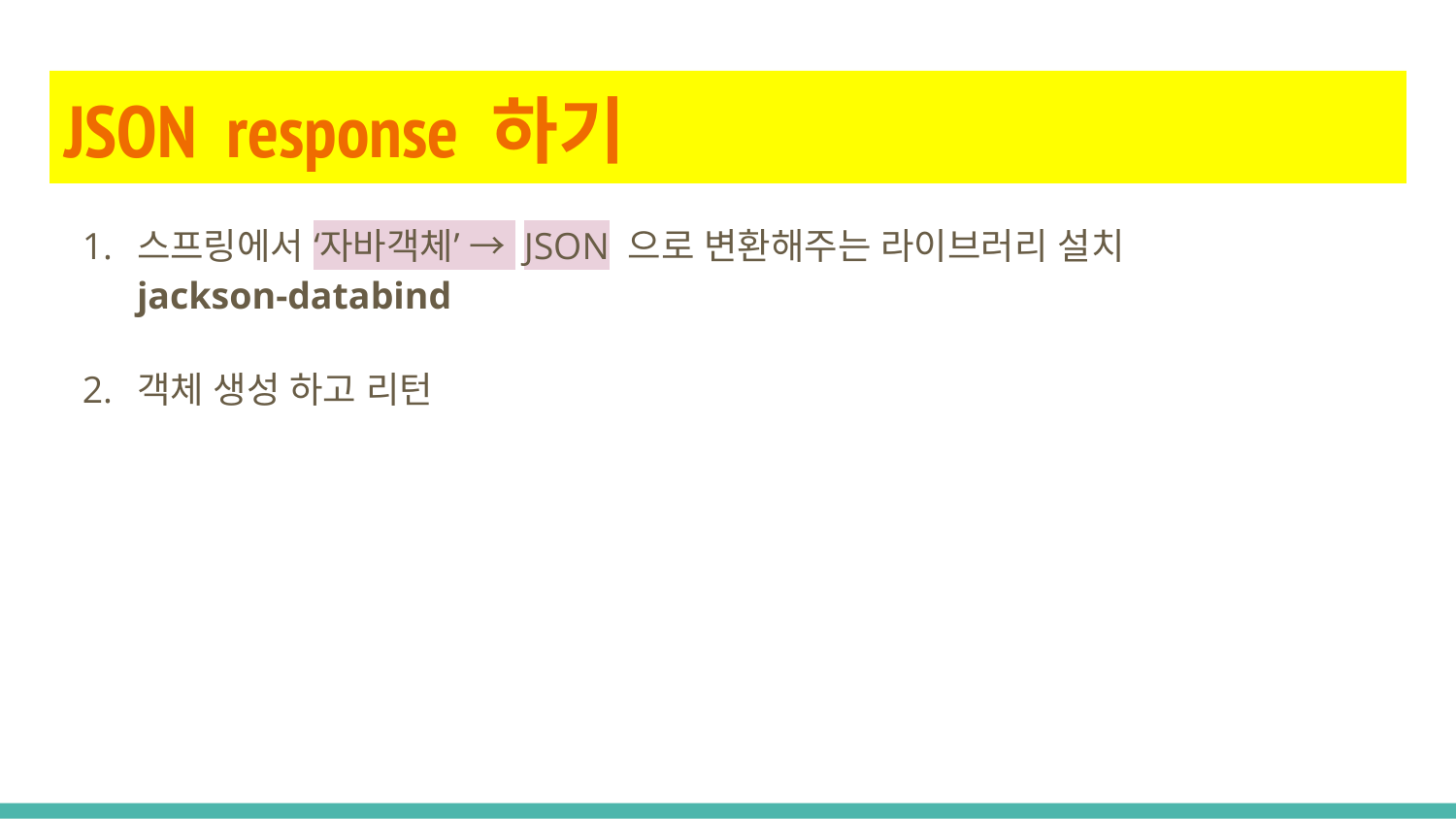

# JSON  response 하기
스프링에서 ‘자바객체’ → JSON 으로 변환해주는 라이브러리 설치
jackson-databind
객체 생성 하고 리턴